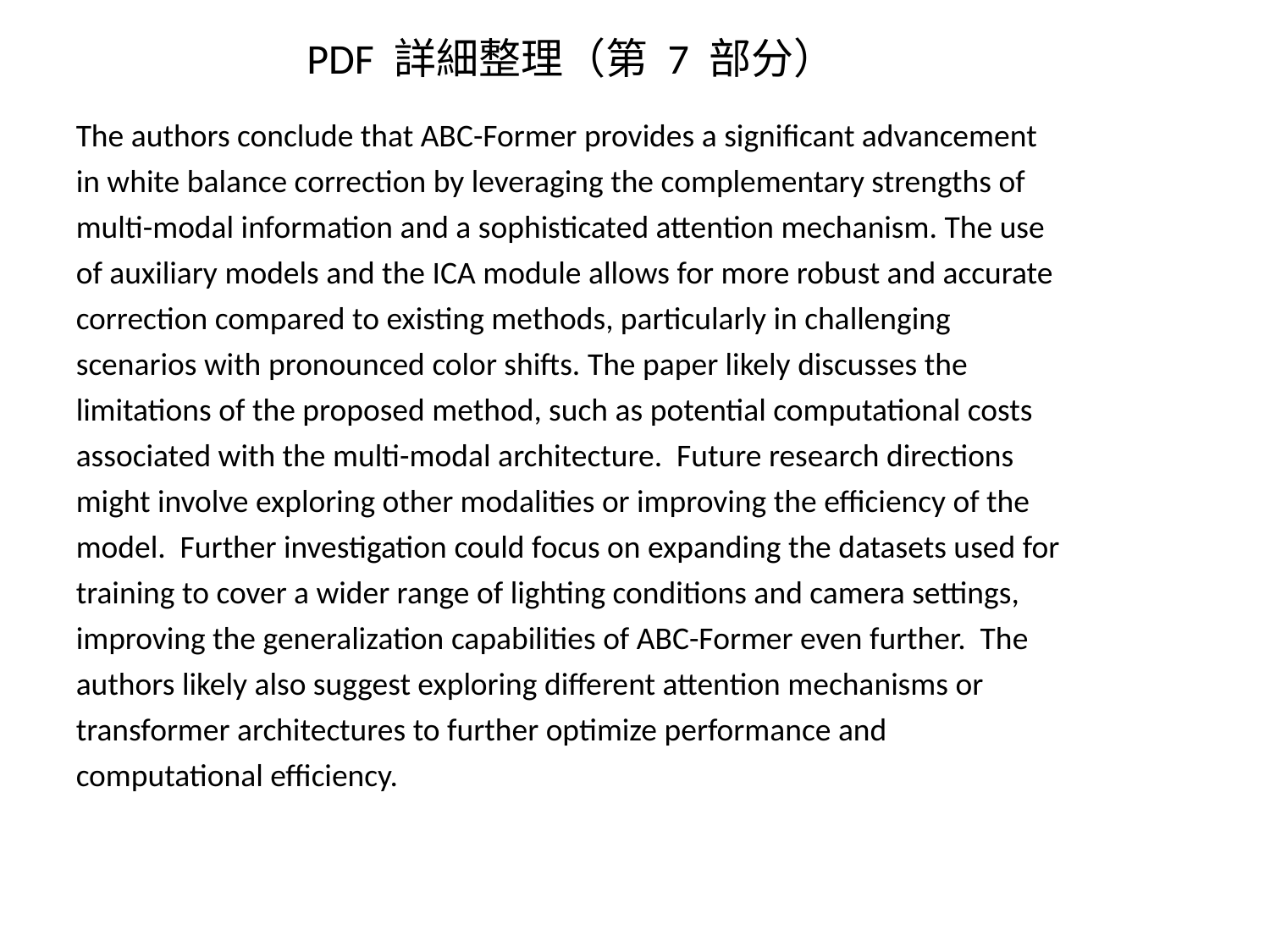

PDF 詳細整理（第 7 部分）

The authors conclude that ABC-Former provides a significant advancement in white balance correction by leveraging the complementary strengths of multi-modal information and a sophisticated attention mechanism. The use of auxiliary models and the ICA module allows for more robust and accurate correction compared to existing methods, particularly in challenging scenarios with pronounced color shifts. The paper likely discusses the limitations of the proposed method, such as potential computational costs associated with the multi-modal architecture.  Future research directions might involve exploring other modalities or improving the efficiency of the model.  Further investigation could focus on expanding the datasets used for training to cover a wider range of lighting conditions and camera settings, improving the generalization capabilities of ABC-Former even further.  The authors likely also suggest exploring different attention mechanisms or transformer architectures to further optimize performance and computational efficiency.